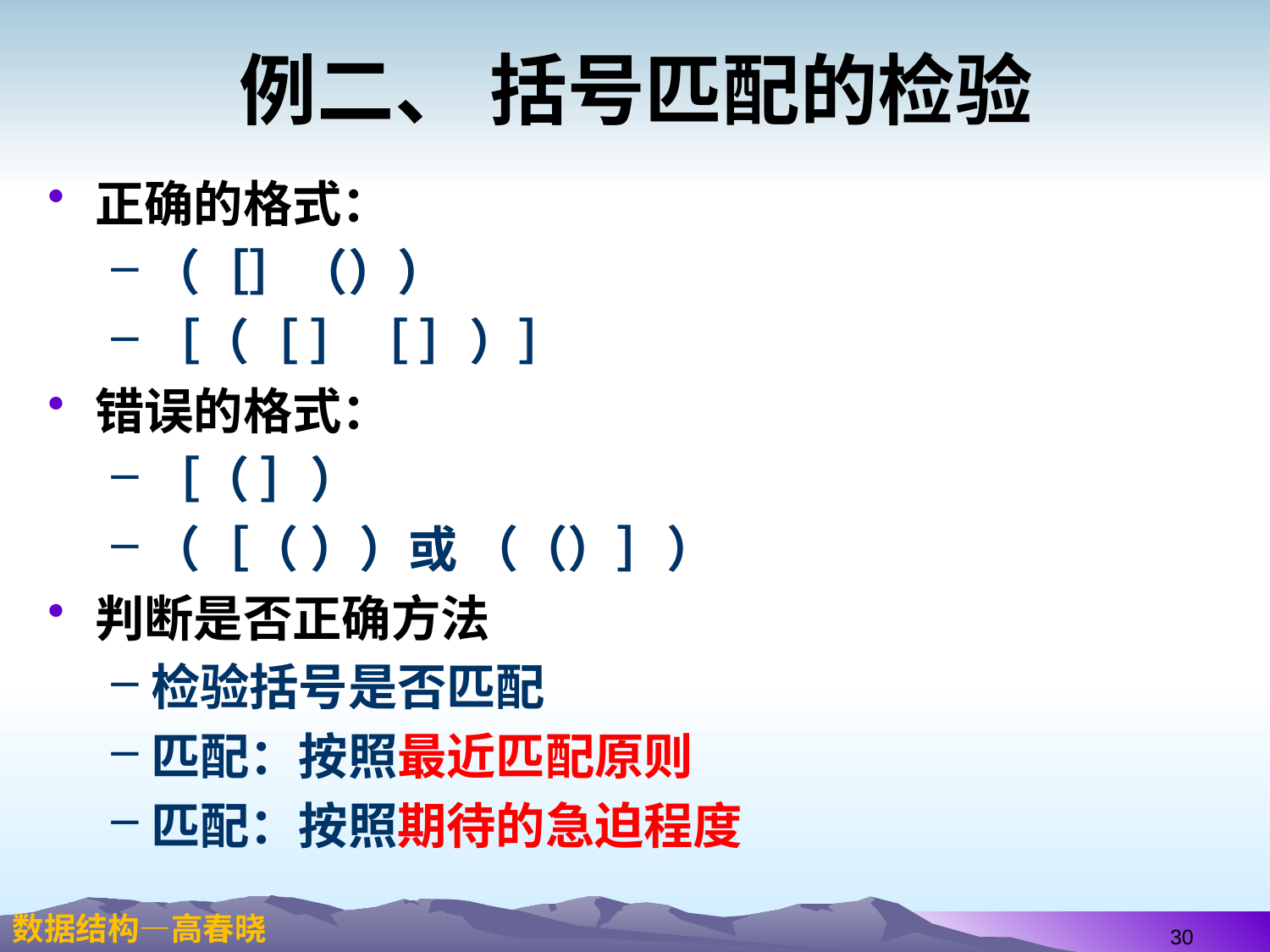

# 例二、 括号匹配的检验
正确的格式：
（［］（））
［（［ ］［ ］）］
错误的格式：
［（ ］）
（［（ ））或 （（）］）
判断是否正确方法
检验括号是否匹配
匹配：按照最近匹配原则
匹配：按照期待的急迫程度
30